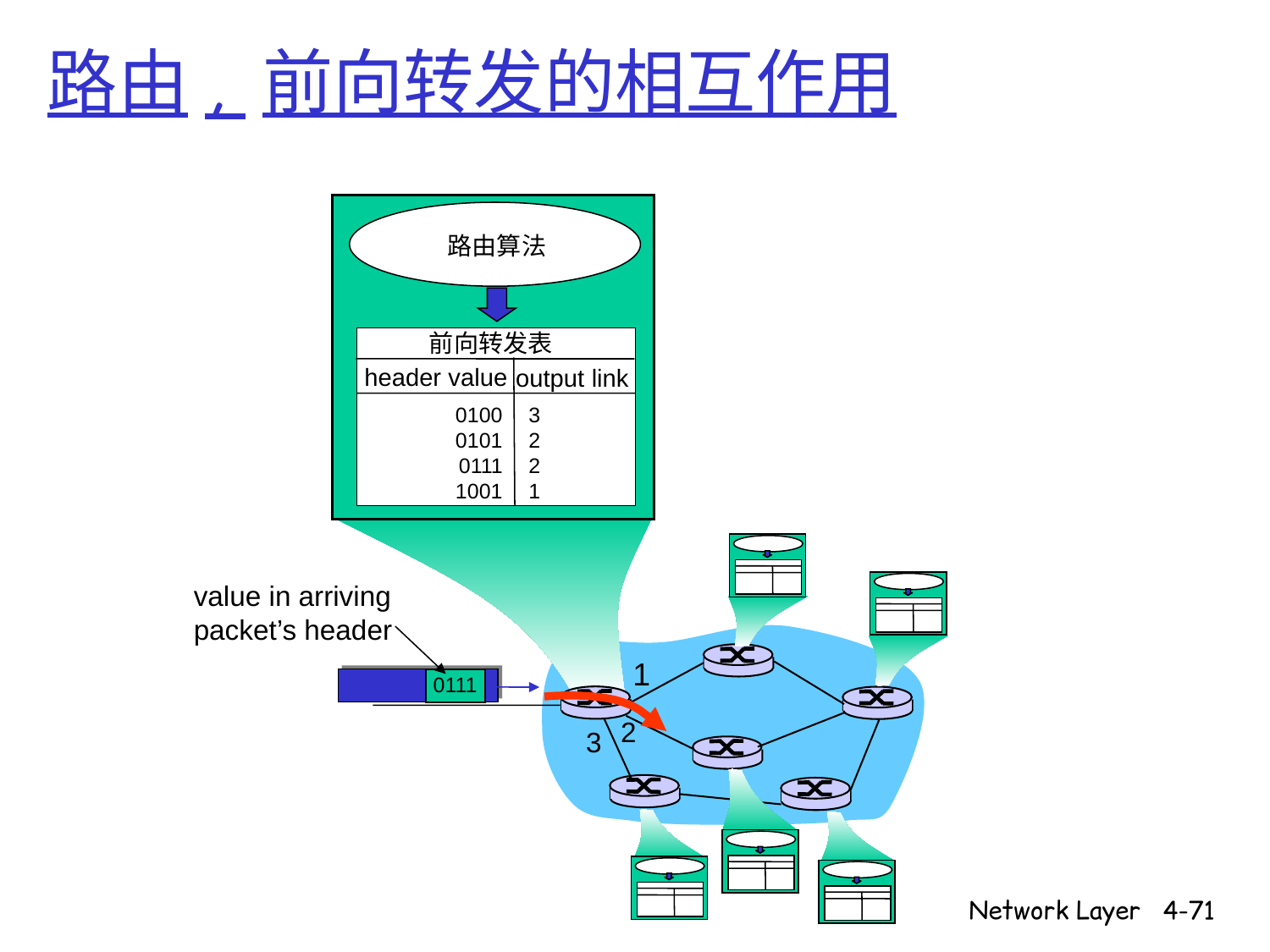

# 路由, 前向转发的相互作用

路由算法

前向转发表

header value
output link

0100
0101
0111
1001
3
2
2
1

value in arriving
packet’s header

1

0111

2

3

Network Layer
4-71